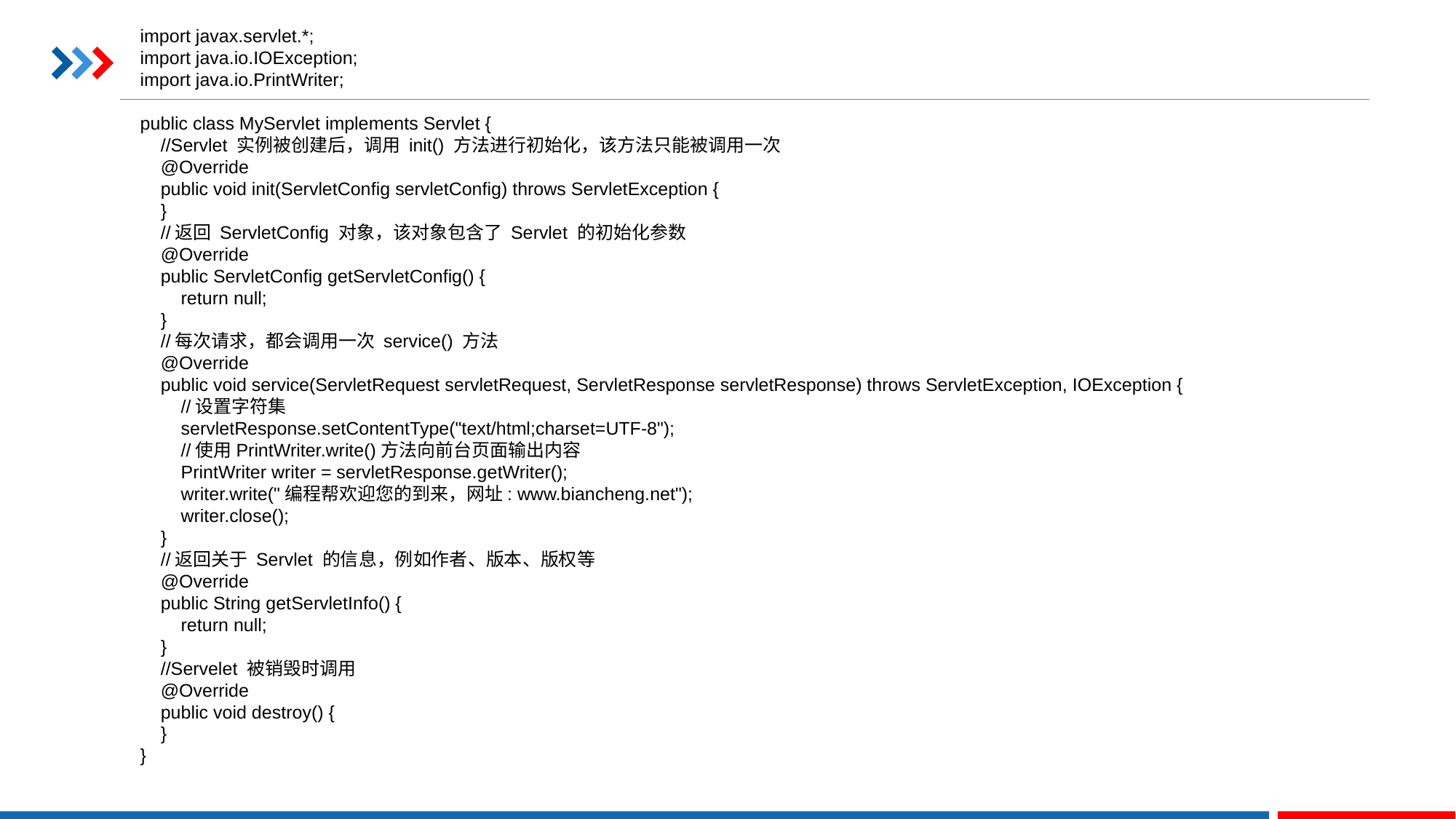

import javax.servlet.*;
import java.io.IOException;
import java.io.PrintWriter;

public class MyServlet implements Servlet {
    //Servlet 实例被创建后，调用 init() 方法进行初始化，该方法只能被调用一次
    @Override
    public void init(ServletConfig servletConfig) throws ServletException {
    }
    //返回 ServletConfig 对象，该对象包含了 Servlet 的初始化参数
    @Override
    public ServletConfig getServletConfig() {
        return null;
    }
    //每次请求，都会调用一次 service() 方法
    @Override
    public void service(ServletRequest servletRequest, ServletResponse servletResponse) throws ServletException, IOException {
        //设置字符集
        servletResponse.setContentType("text/html;charset=UTF-8");
        //使用PrintWriter.write()方法向前台页面输出内容
        PrintWriter writer = servletResponse.getWriter();
        writer.write("编程帮欢迎您的到来，网址: www.biancheng.net");
        writer.close();
    }
    //返回关于 Servlet 的信息，例如作者、版本、版权等
    @Override
    public String getServletInfo() {
        return null;
    }
    //Servelet 被销毁时调用
    @Override
    public void destroy() {
    }
}